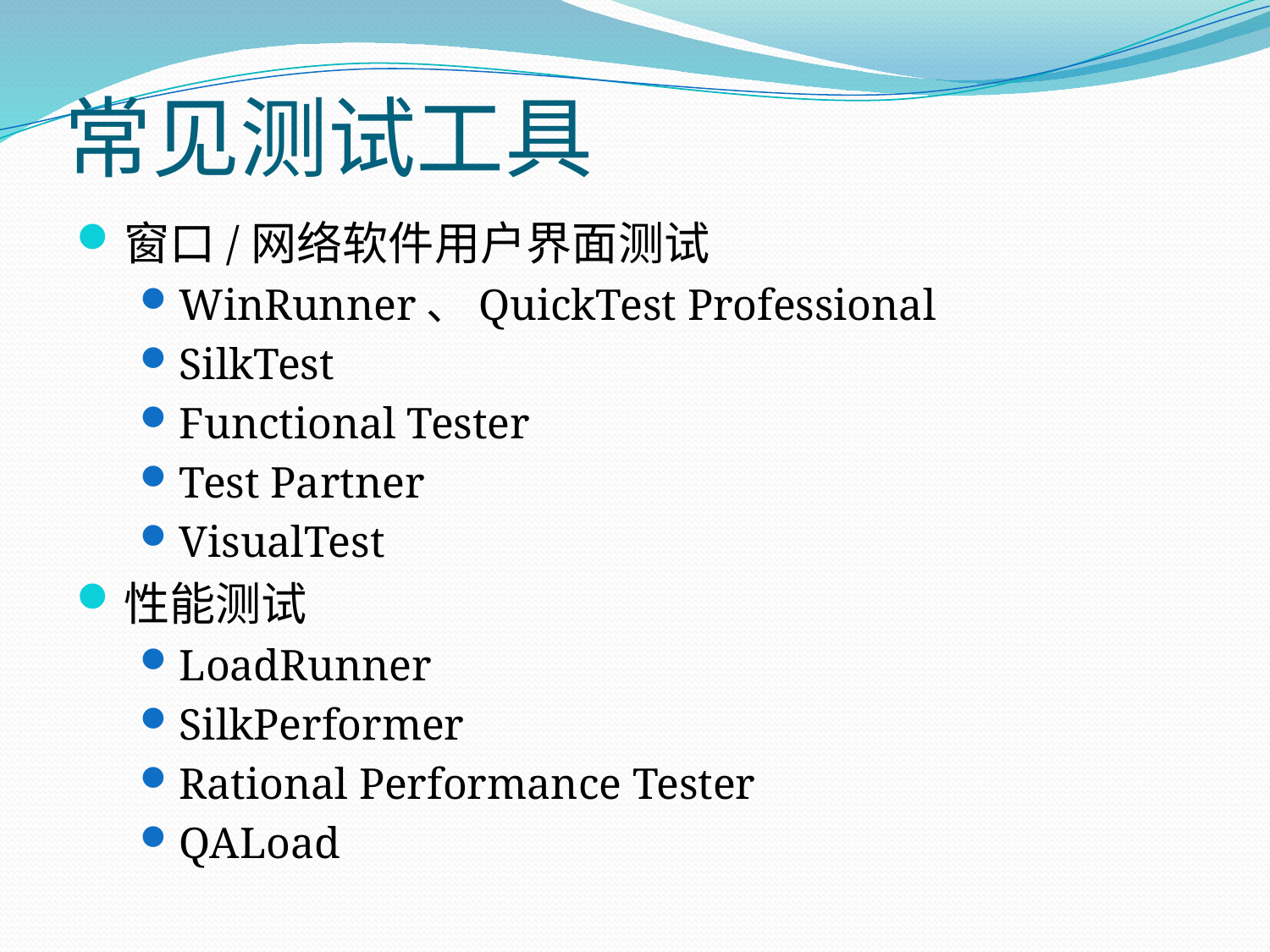

# 常见测试工具
窗口/网络软件用户界面测试
WinRunner、QuickTest Professional
SilkTest
Functional Tester
Test Partner
VisualTest
性能测试
LoadRunner
SilkPerformer
Rational Performance Tester
QALoad